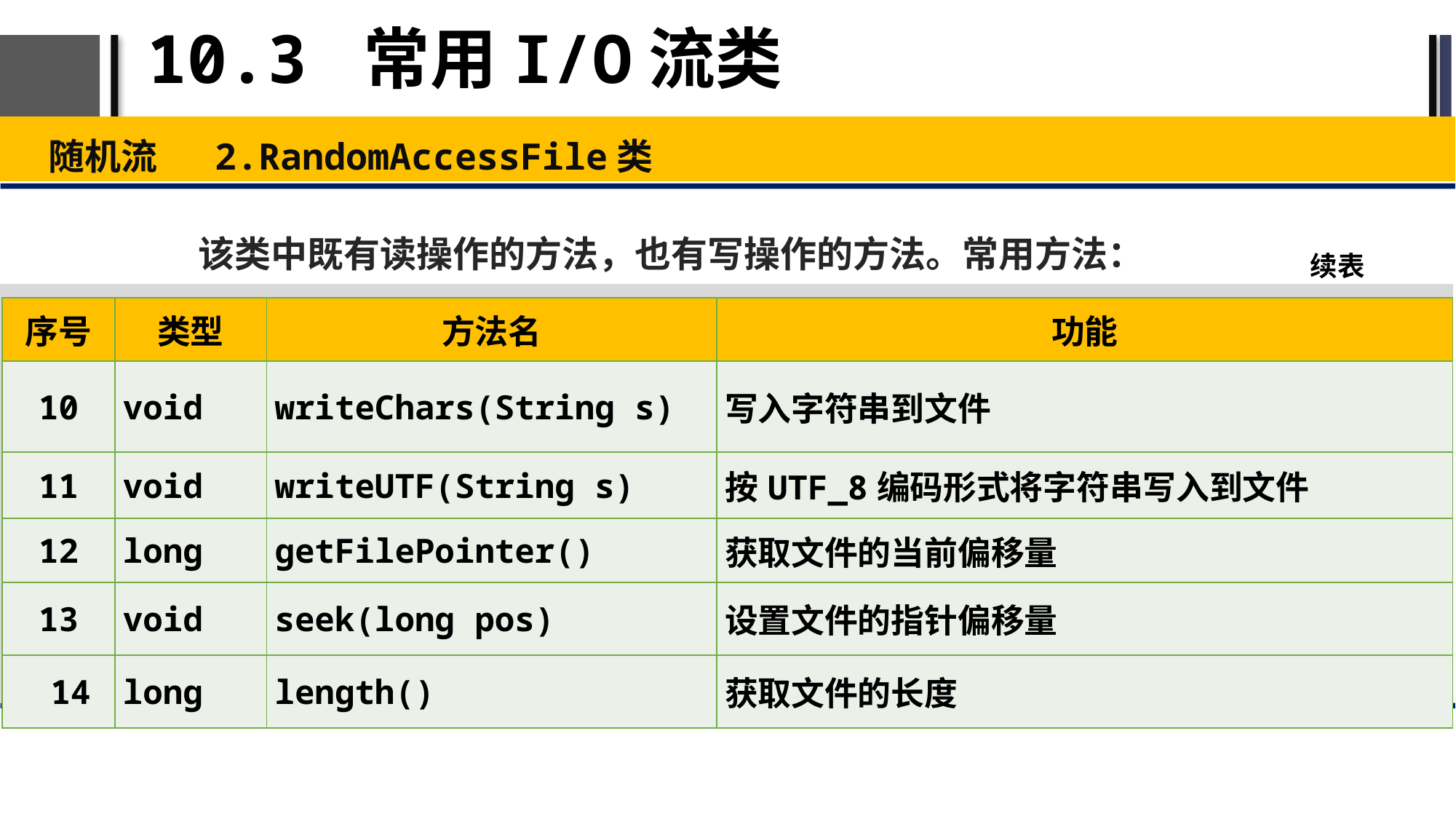

# 10.3 常用I/O流类

随机流      2.RandomAccessFile类

该类中既有读操作的方法，也有写操作的方法。常用方法：
续表

| 序号 | 类型 | 方法名 | 功能 |
| --- | --- | --- | --- |
| 10 | void | writeChars(String s) | 写入字符串到文件 |
| 11 | void | writeUTF(String s) | 按UTF\_8编码形式将字符串写入到文件 |
| 12 | long | getFilePointer() | 获取文件的当前偏移量 |
| 13 | void | seek(long pos) | 设置文件的指针偏移量 |
| 14 | long | length() | 获取文件的长度 |